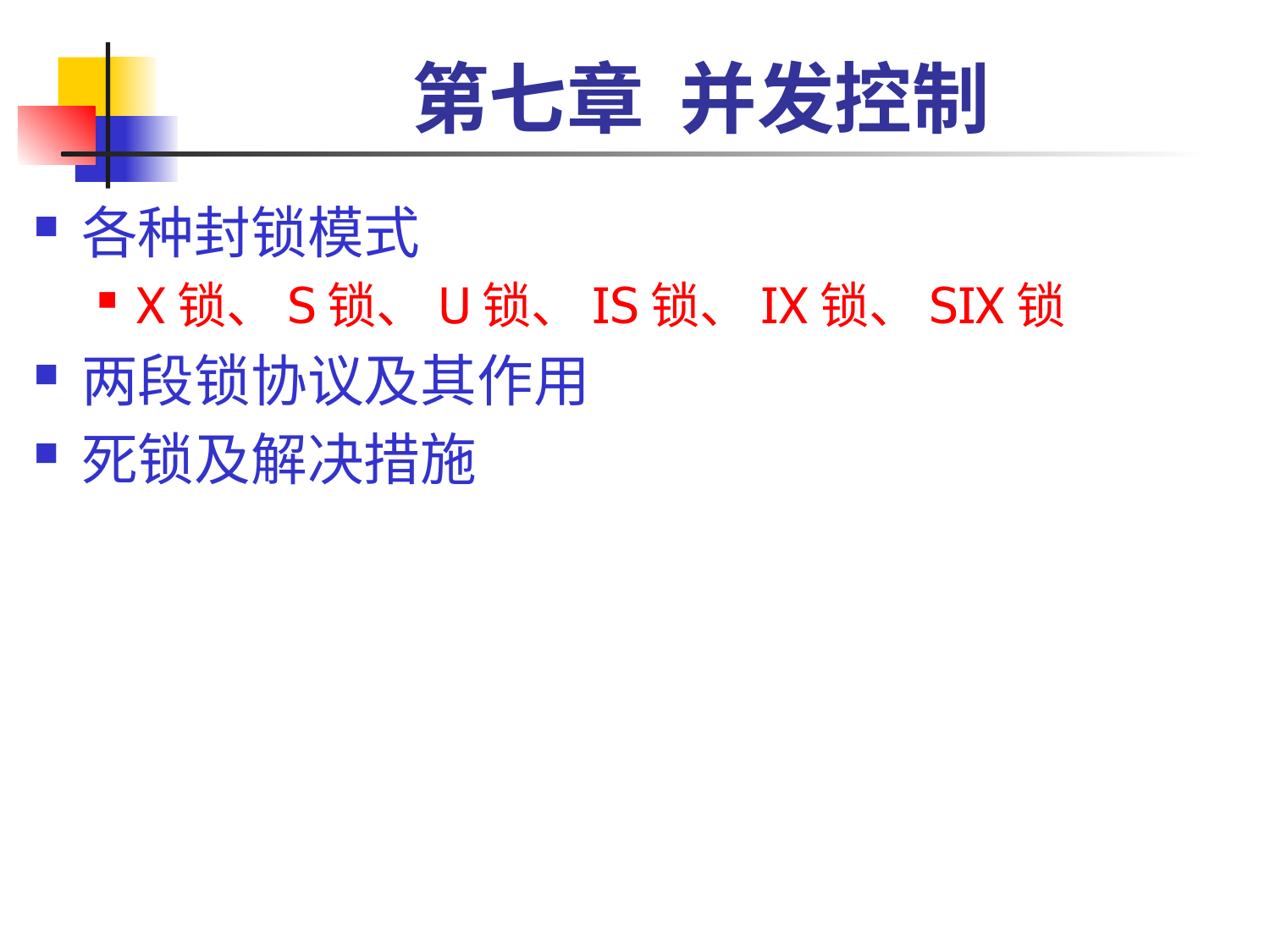

# 第七章  并发控制
各种封锁模式
X锁、S锁、U锁、IS锁、IX锁、SIX锁
两段锁协议及其作用
死锁及解决措施